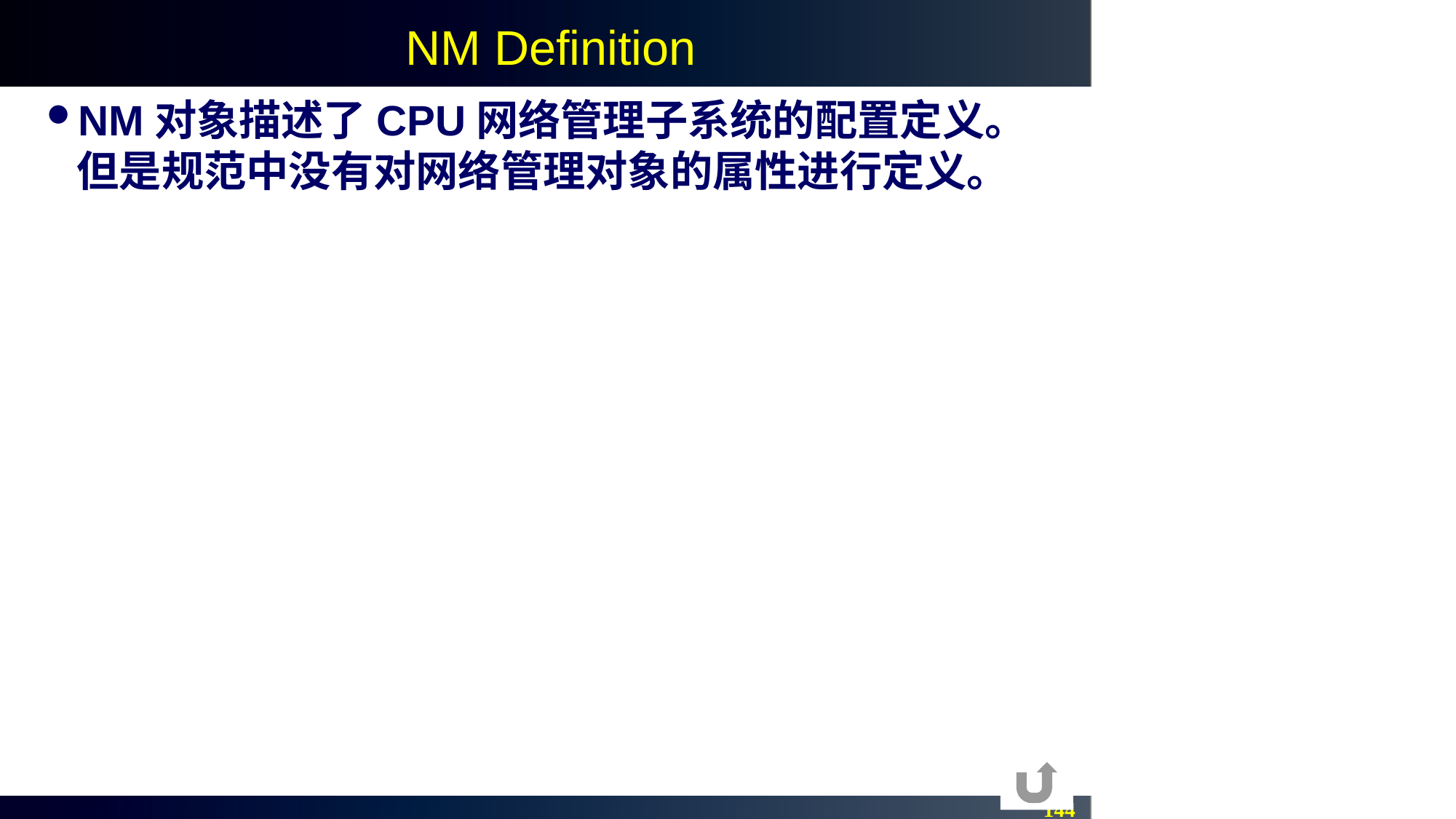

NM Definition
NM对象描述了CPU网络管理子系统的配置定义。但是规范中没有对网络管理对象的属性进行定义。